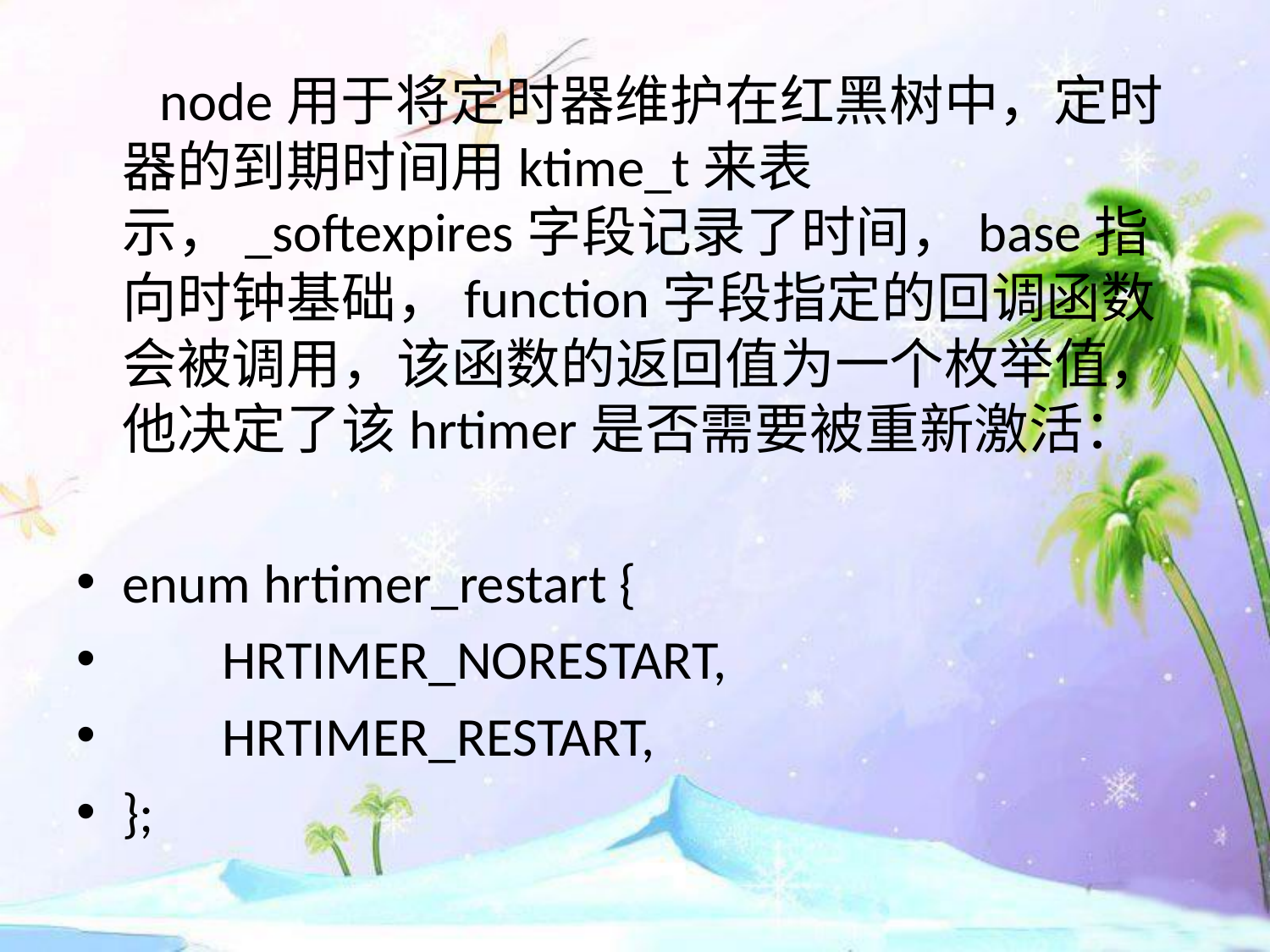

node用于将定时器维护在红黑树中，定时器的到期时间用ktime_t来表示，_softexpires字段记录了时间，base指向时钟基础，function字段指定的回调函数会被调用，该函数的返回值为一个枚举值，他决定了该hrtimer是否需要被重新激活：

enum hrtimer_restart {
        HRTIMER_NORESTART,
        HRTIMER_RESTART,
};